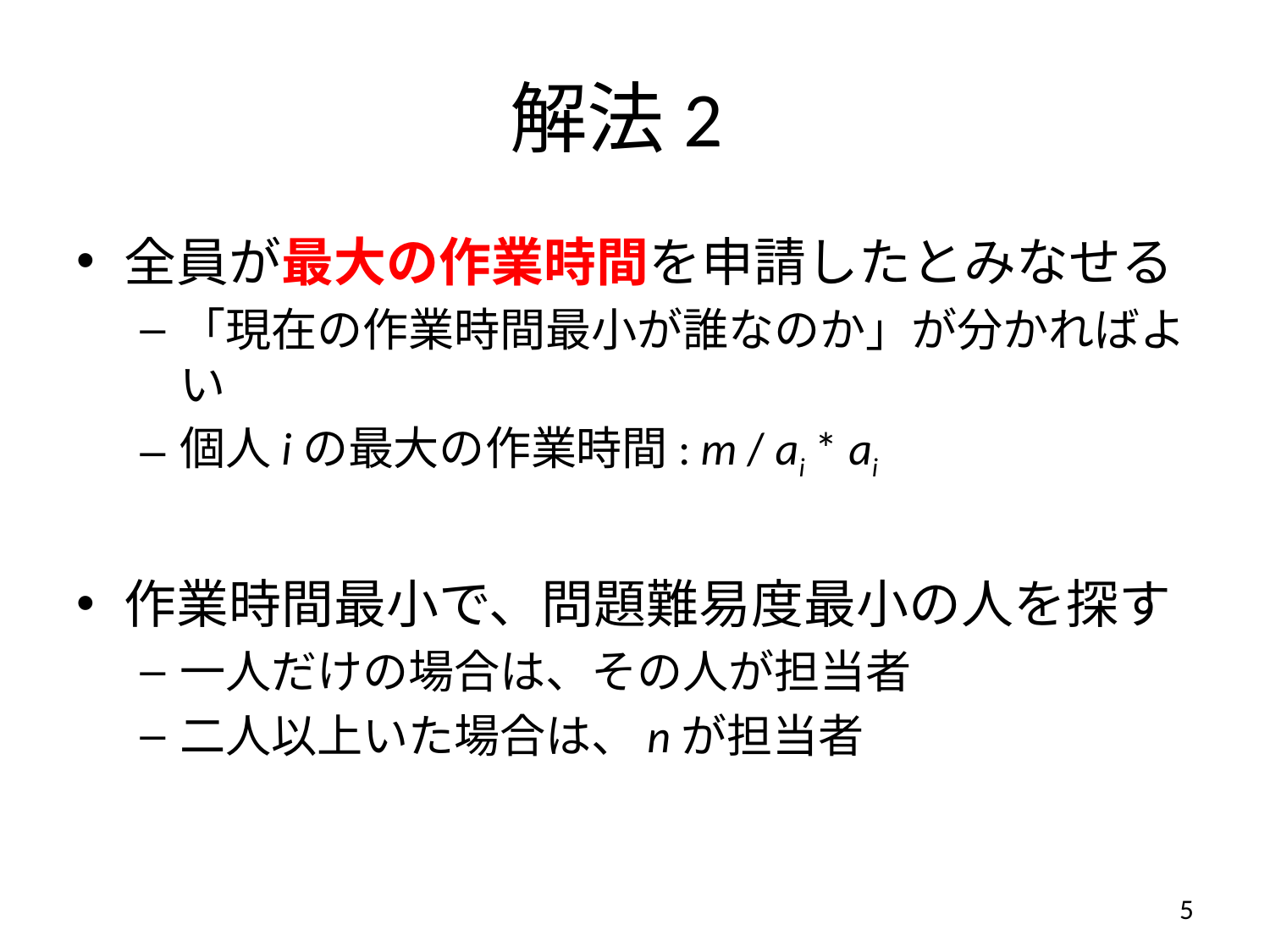

# 解法2
全員が最大の作業時間を申請したとみなせる
「現在の作業時間最小が誰なのか」が分かればよい
個人iの最大の作業時間: m / ai * ai

作業時間最小で、問題難易度最小の人を探す
一人だけの場合は、その人が担当者
二人以上いた場合は、nが担当者
5